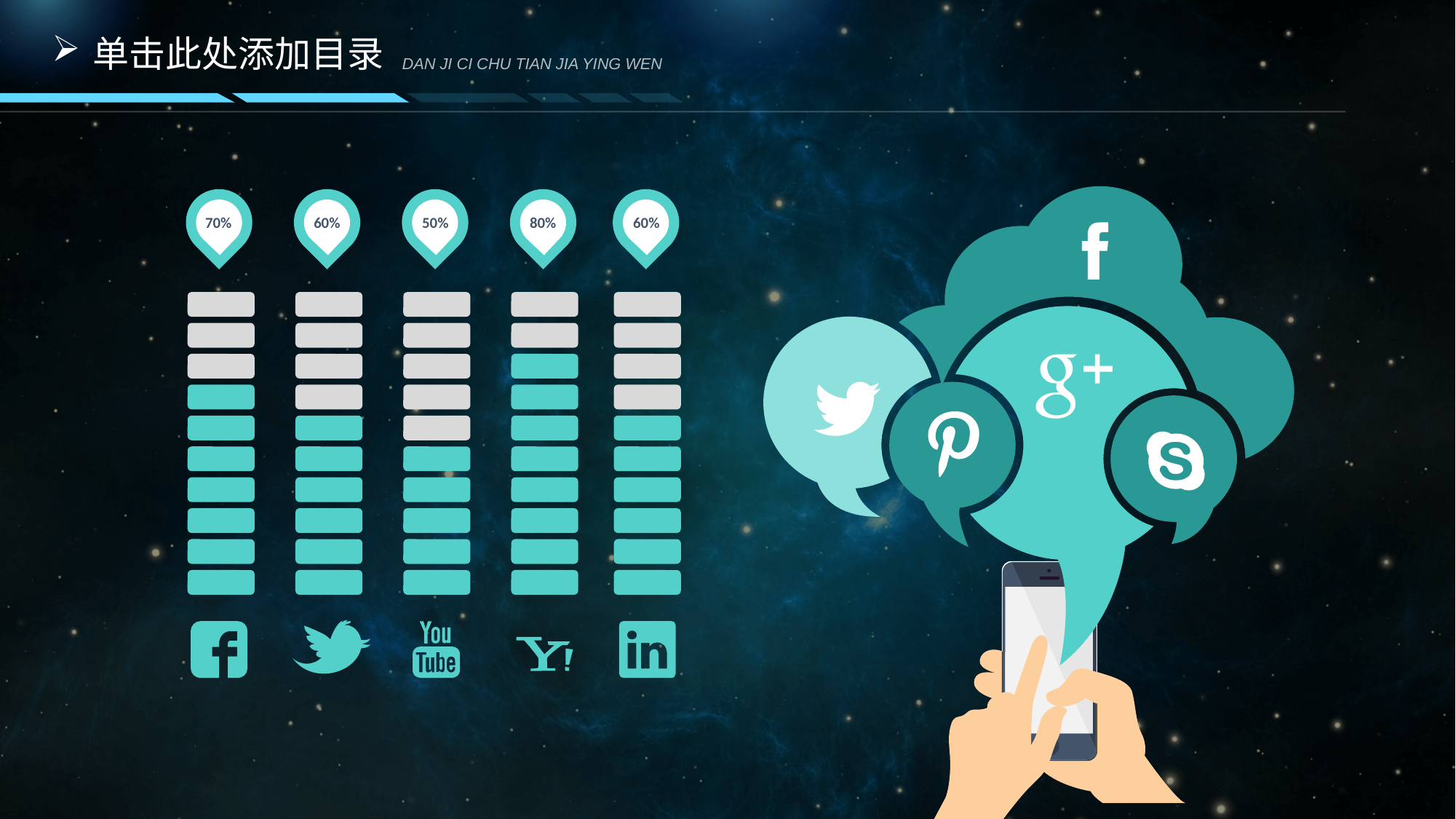

单击此处添加目录
DAN JI CI CHU TIAN JIA YING WEN

70%

60%

50%

80%

60%